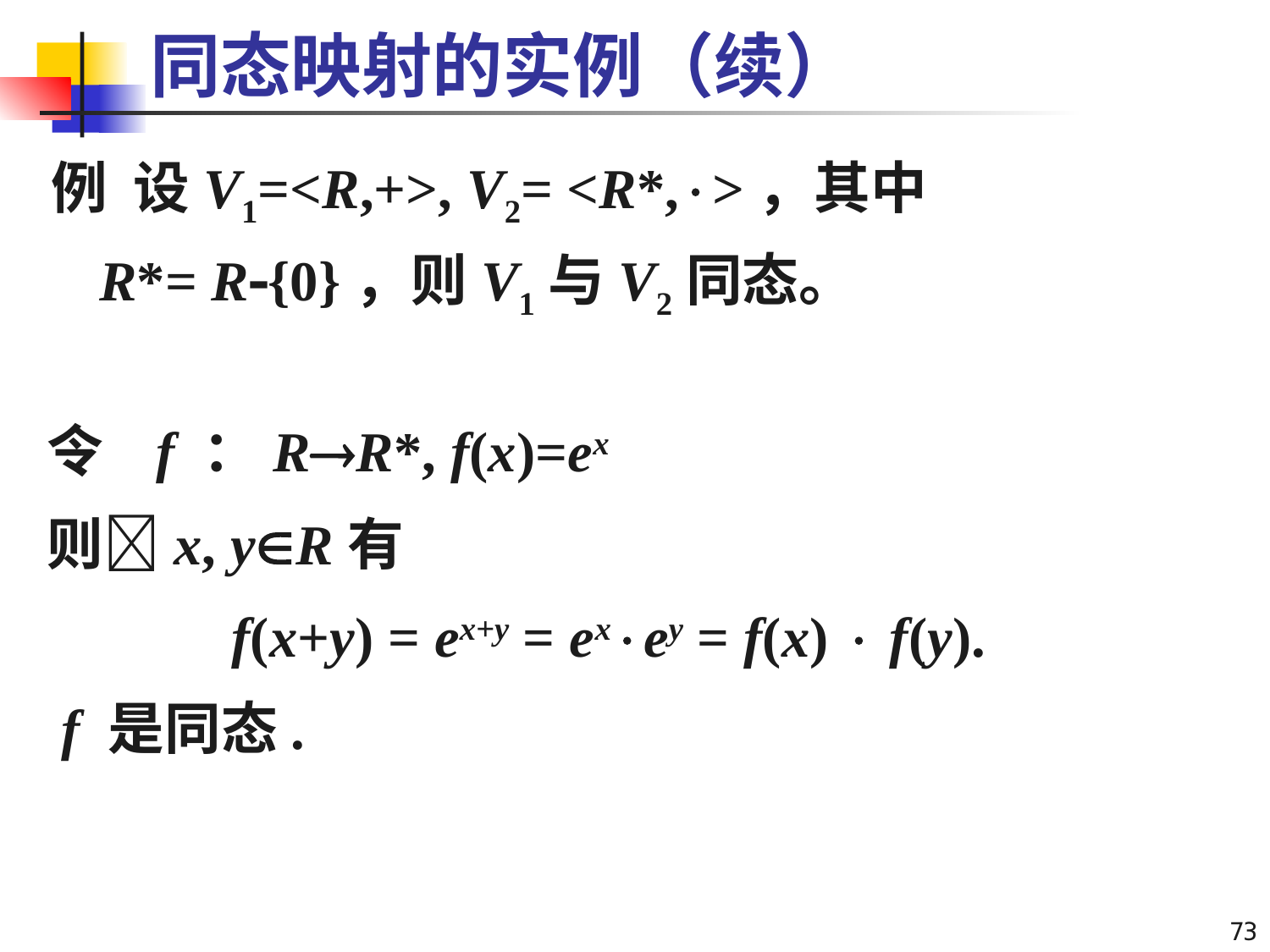

# 同态映射的实例（续）
例  设V1=<R,+>, V2= <R*,⋅>，其中
R*= R−{0}，则V1与V2同态。
令   f ：R→R*, f(x)=ex
则∀x, y∈R有
             f(x+y) = ex+y = ex⋅ey = f(x) ⋅ f(y).
 f 是同态.
73